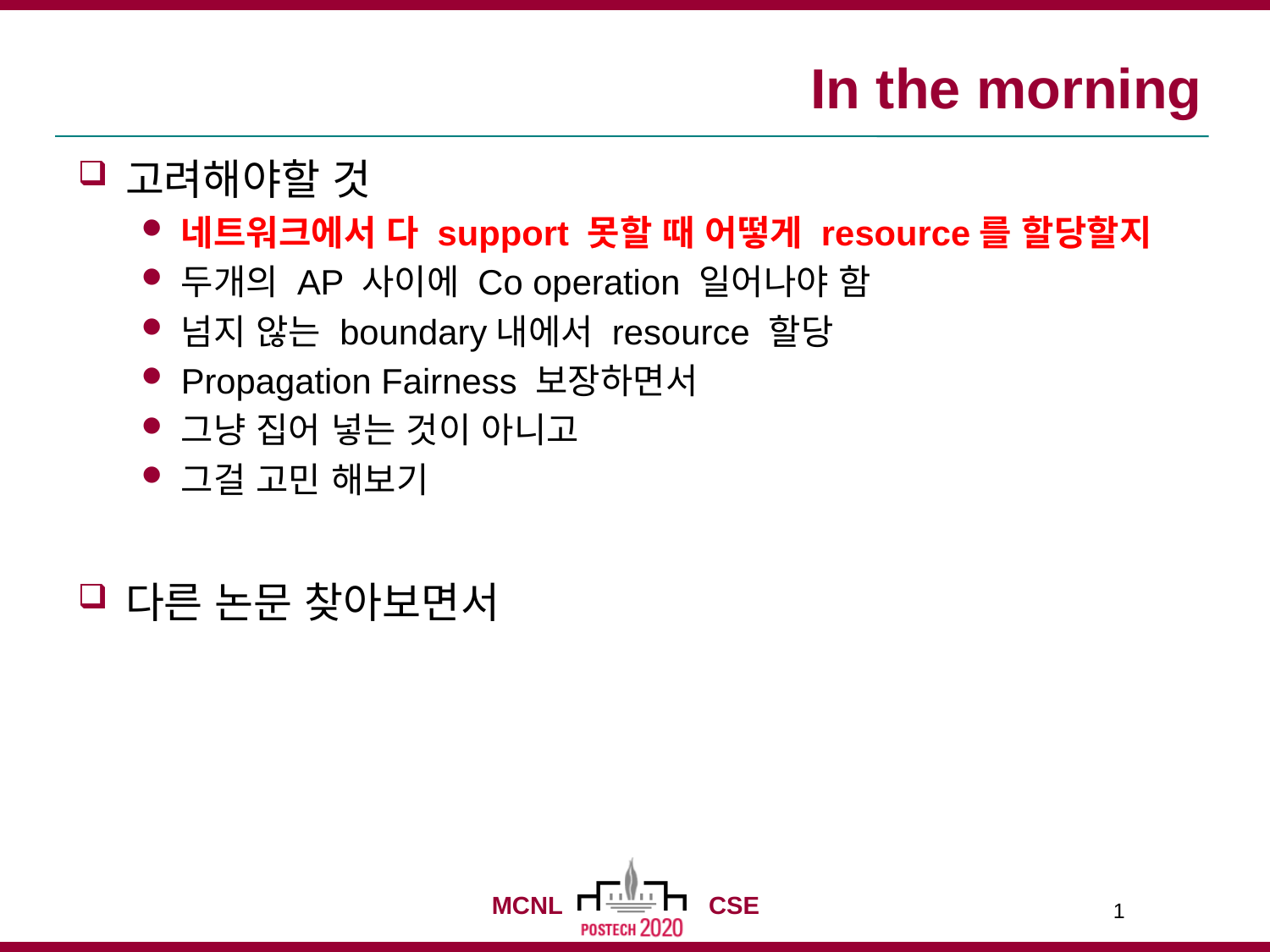

# In the morning
고려해야할 것
네트워크에서 다 support 못할 때 어떻게 resource를 할당할지
두개의 AP 사이에 Co operation 일어나야 함
넘지 않는 boundary내에서 resource 할당
Propagation Fairness 보장하면서
그냥 집어 넣는 것이 아니고
그걸 고민 해보기

다른 논문 찾아보면서

1